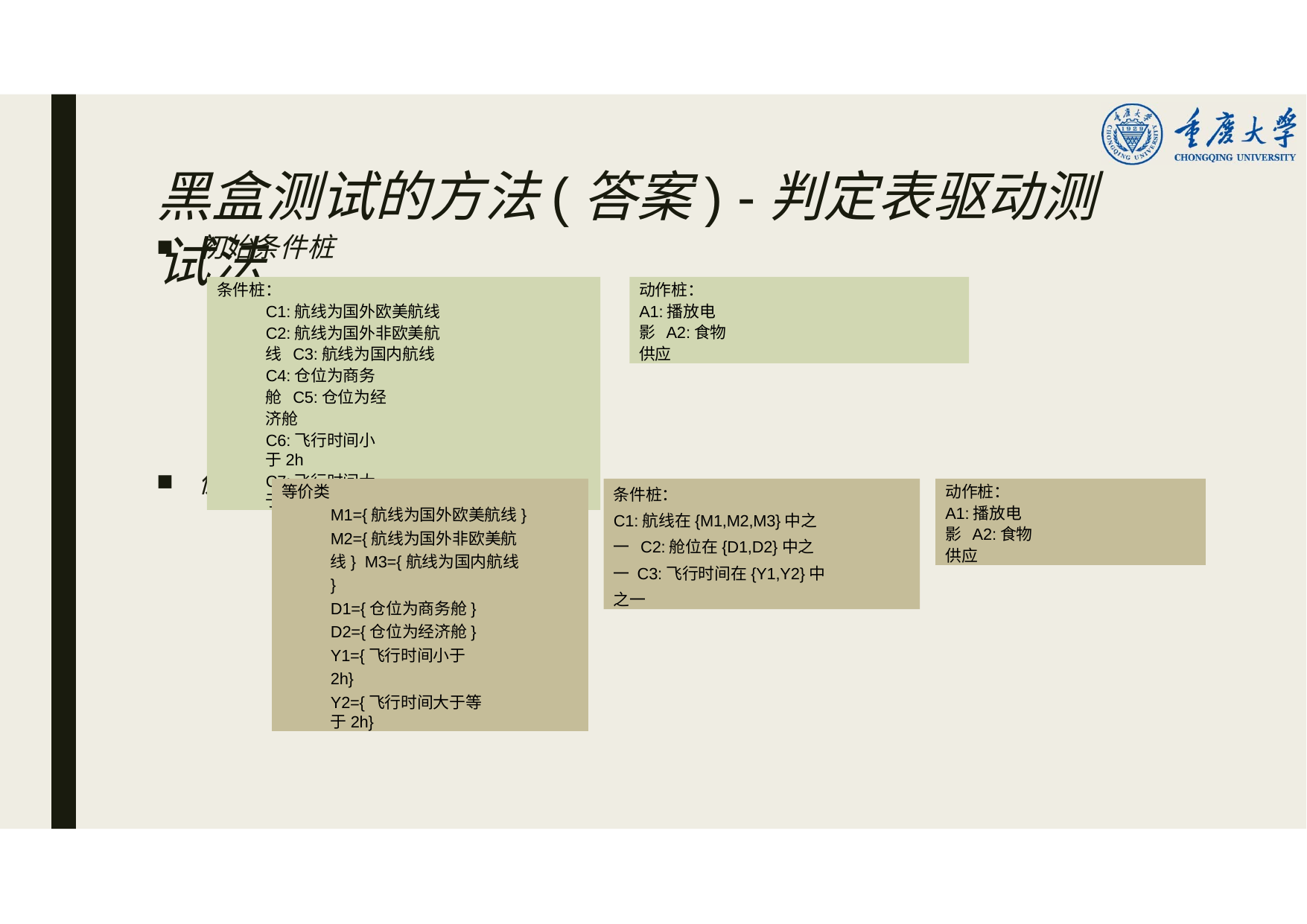

# 黑盒测试的方法(答案) -判定表驱动测试法
初始条件桩
条件桩：
C1:航线为国外欧美航线 C2:航线为国外非欧美航线  C3:航线为国内航线
C4:仓位为商务舱  C5:仓位为经济舱
C6:飞行时间小于2h
C7:飞行时间大于等于2h
动作桩：  A1:播放电影  A2:食物供应
动作桩：
A1:播放电影  A2:食物供应
优化
等价类
M1={航线为国外欧美航线}  M2={航线为国外非欧美航线}  M3={航线为国内航线
}
D1={仓位为商务舱}  D2={仓位为经济舱}  Y1={飞行时间小于2h}
Y2={飞行时间大于等于2h}
条件桩：
C1:航线在{M1,M2,M3}中之一  C2:舱位在{D1,D2}中之一 C3:飞行时间在{Y1,Y2}中之一
动作桩：  A1:播放电影  A2:食物供应
动作桩：
A1:播放电影  A2:食物供应